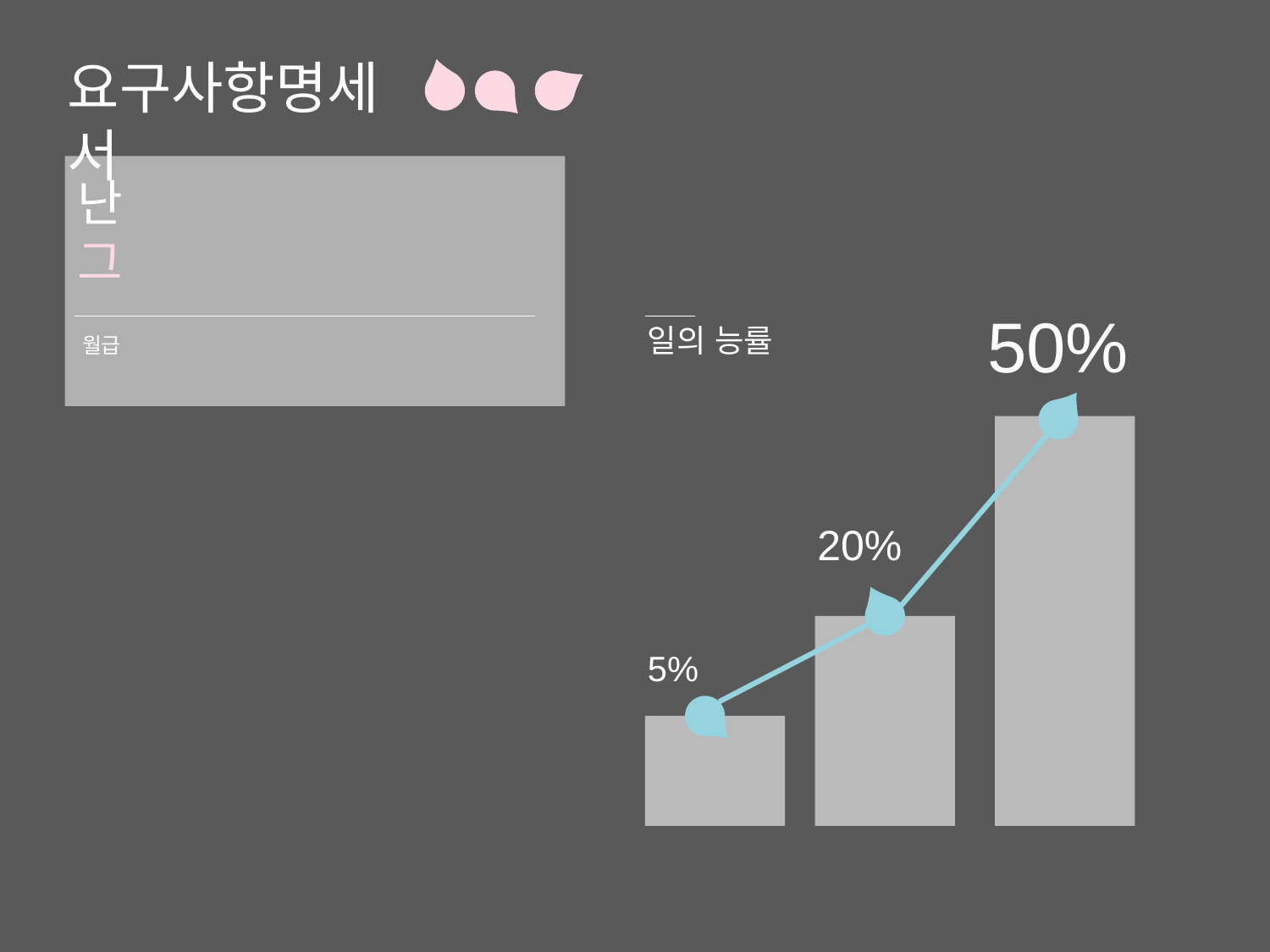

요구사항명세서

난
그
50%
일의 능률
월급

20%

5%